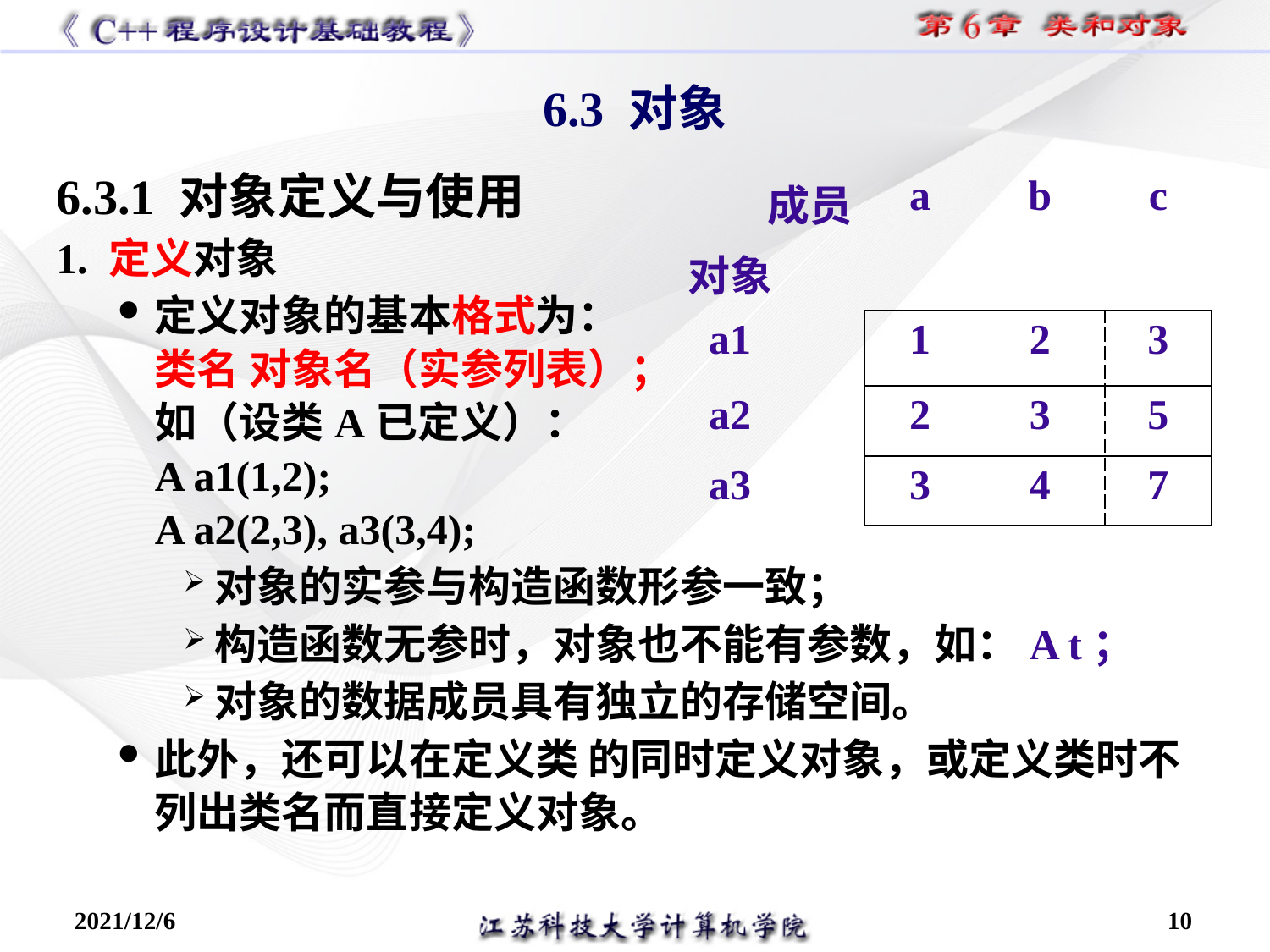

6.3 对象
6.3.1 对象定义与使用
1. 定义对象
定义对象的基本格式为：
类名 对象名（实参列表）；
如（设类A已定义）：
A a1(1,2);
A a2(2,3), a3(3,4);
对象的实参与构造函数形参一致；
构造函数无参时，对象也不能有参数，如：A t；
对象的数据成员具有独立的存储空间。
此外，还可以在定义类 的同时定义对象，或定义类时不列出类名而直接定义对象。
| 成员 对象 | a | b | c |
| --- | --- | --- | --- |
| a1 | 1 | 2 | 3 |
| a2 | 2 | 3 | 5 |
| a3 | 3 | 4 | 7 |